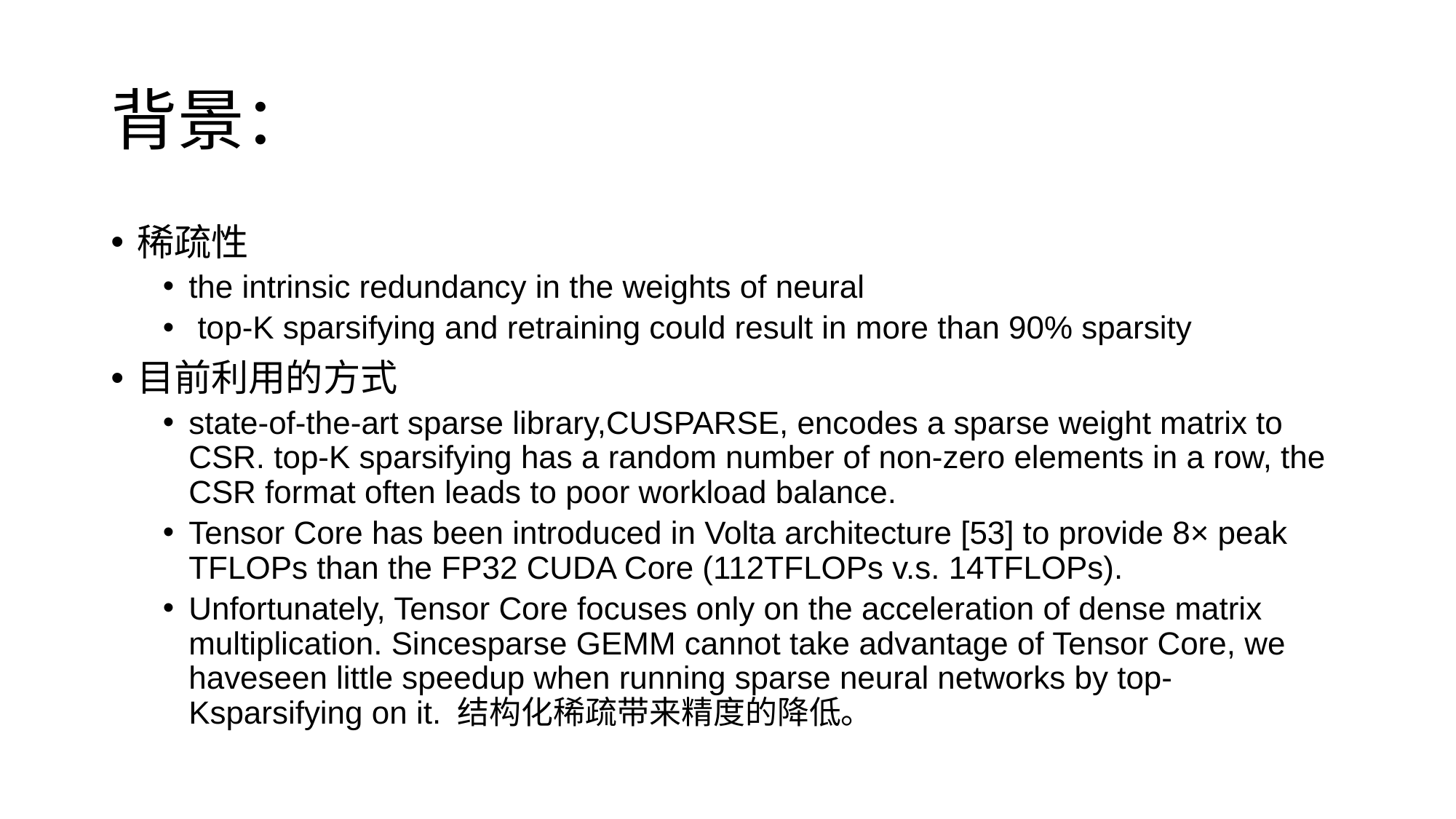

# 背景：
稀疏性
the intrinsic redundancy in the weights of neural
 top-K sparsifying and retraining could result in more than 90% sparsity
目前利用的方式
state-of-the-art sparse library,CUSPARSE, encodes a sparse weight matrix to CSR. top-K sparsifying has a random number of non-zero elements in a row, the CSR format often leads to poor workload balance.
Tensor Core has been introduced in Volta architecture [53] to provide 8× peak TFLOPs than the FP32 CUDA Core (112TFLOPs v.s. 14TFLOPs).
Unfortunately, Tensor Core focuses only on the acceleration of dense matrix multiplication. Sincesparse GEMM cannot take advantage of Tensor Core, we haveseen little speedup when running sparse neural networks by top-Ksparsifying on it. 结构化稀疏带来精度的降低。